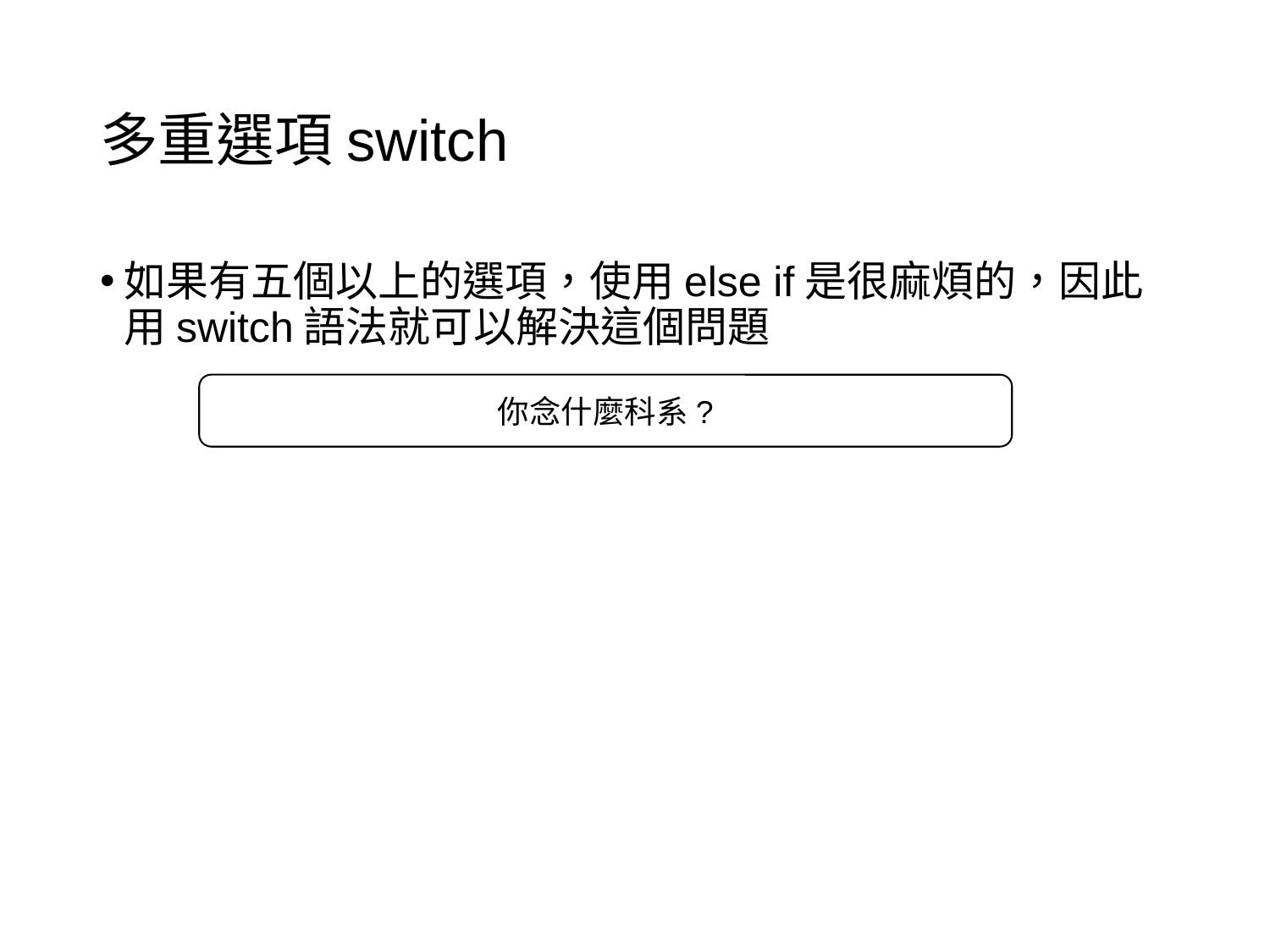

# 多重選項switch
如果有五個以上的選項，使用else if是很麻煩的，因此用switch語法就可以解決這個問題
你念什麼科系?